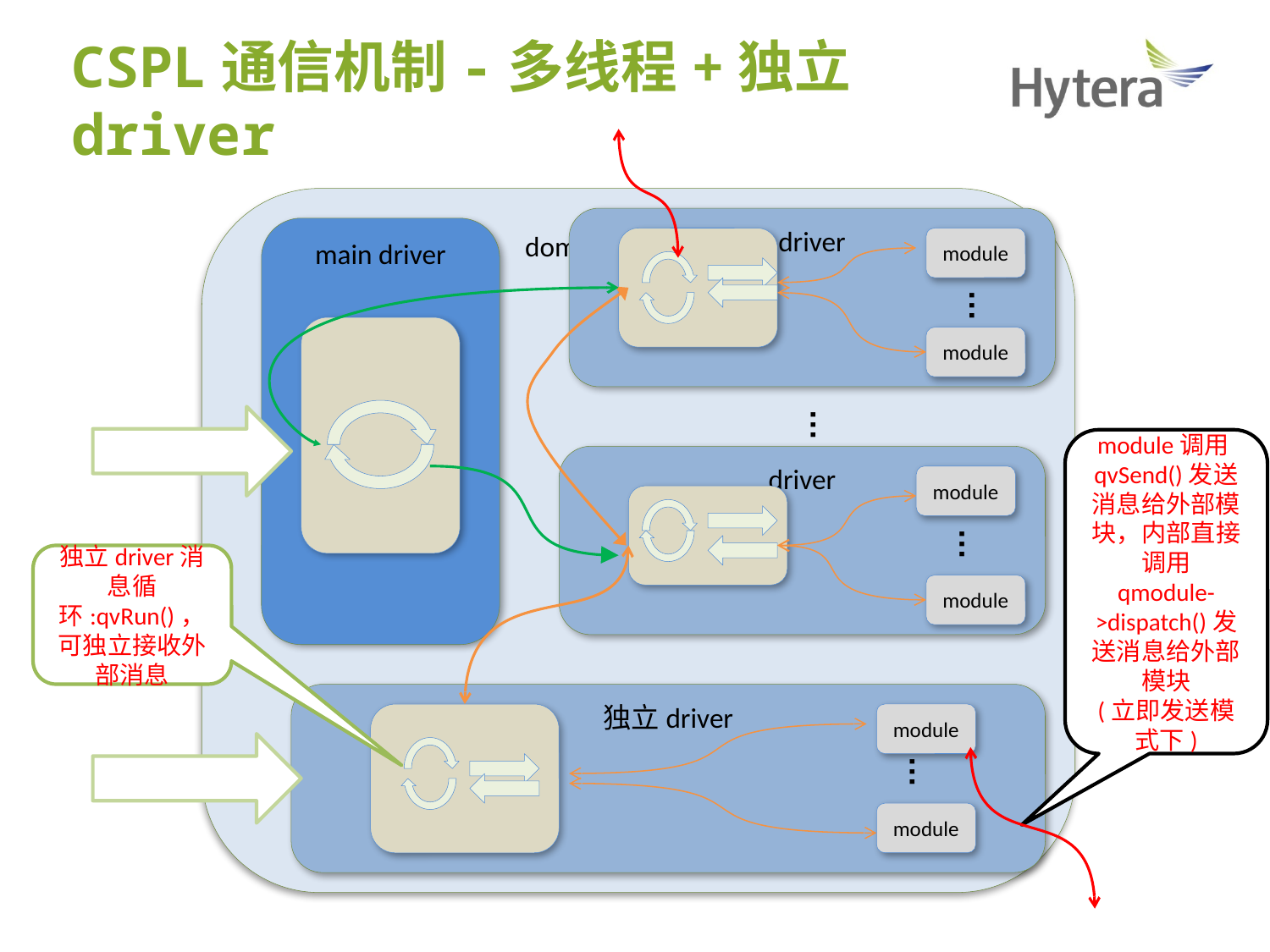

CSPL通信机制-多线程+独立driver
domain
driver
main driver

module

…

module

…

module调用qvSend()发送消息给外部模块，内部直接调用 qmodule->dispatch()发送消息给外部模块
(立即发送模式下)
driver
module

…

独立driver消息循环:qvRun()， 可独立接收外部消息
module
独立driver

module

…

module